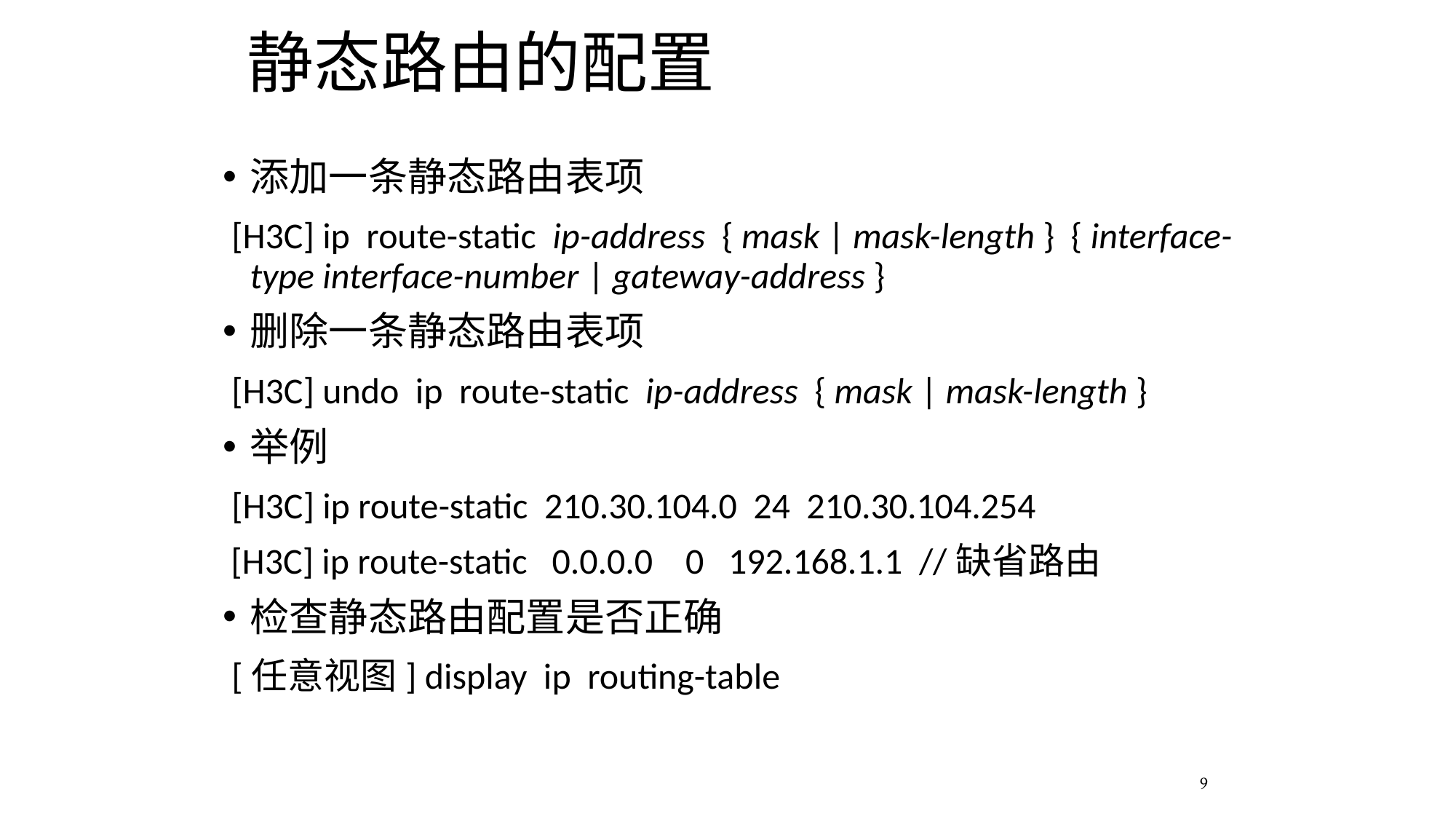

# 静态路由的配置
添加一条静态路由表项
 [H3C] ip  route-static  ip-address  { mask | mask-length }  { interface-type interface-number | gateway-address }
删除一条静态路由表项
 [H3C] undo  ip  route-static  ip-address  { mask | mask-length }
举例
 [H3C] ip route-static  210.30.104.0  24  210.30.104.254
 [H3C] ip route-static   0.0.0.0    0   192.168.1.1  //缺省路由
检查静态路由配置是否正确
 [任意视图] display  ip  routing-table
9